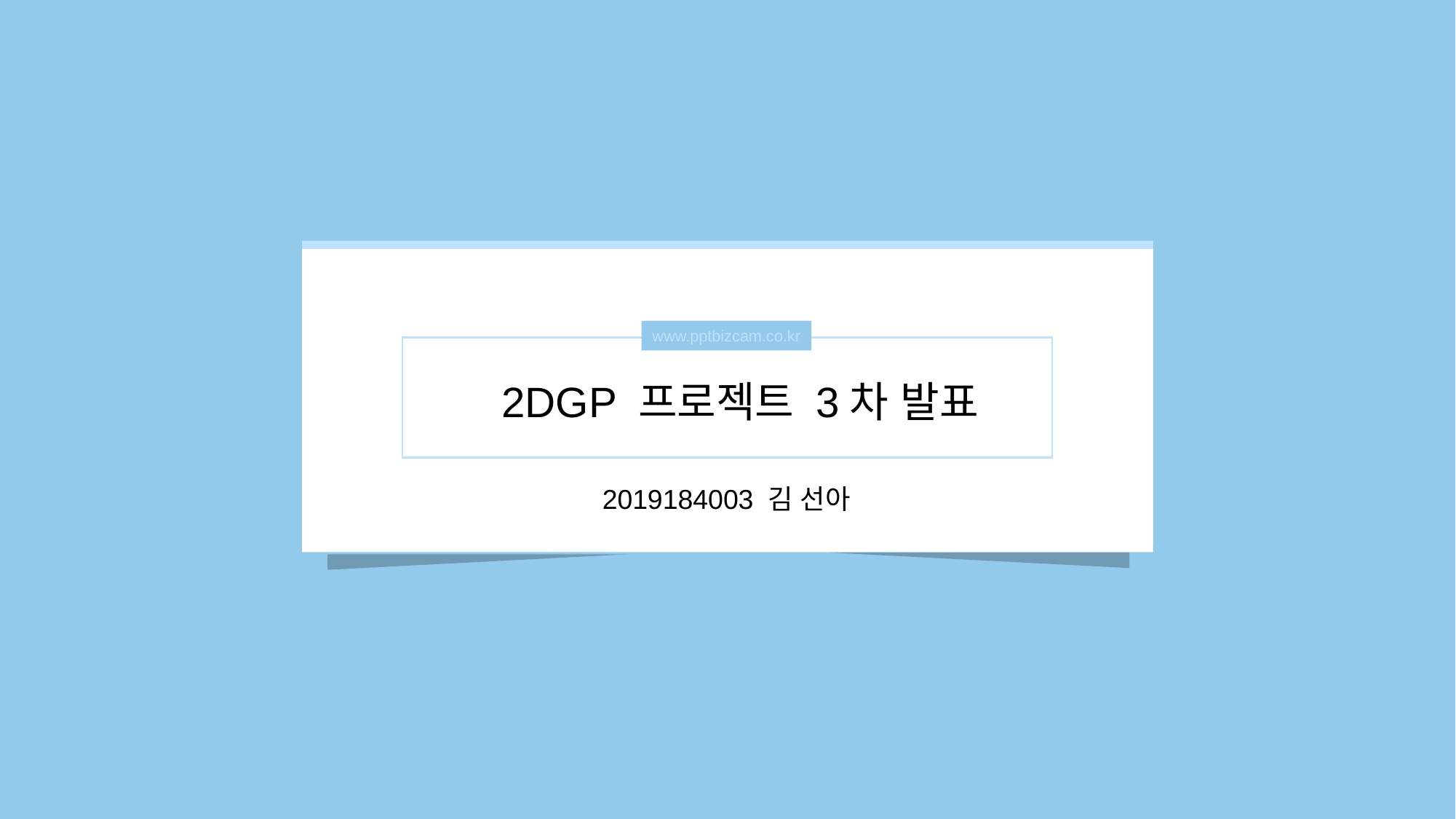

www.pptbizcam.co.kr
PPT PRESENTATION
2DGP 프로젝트 3차 발표
2019184003 김 선아